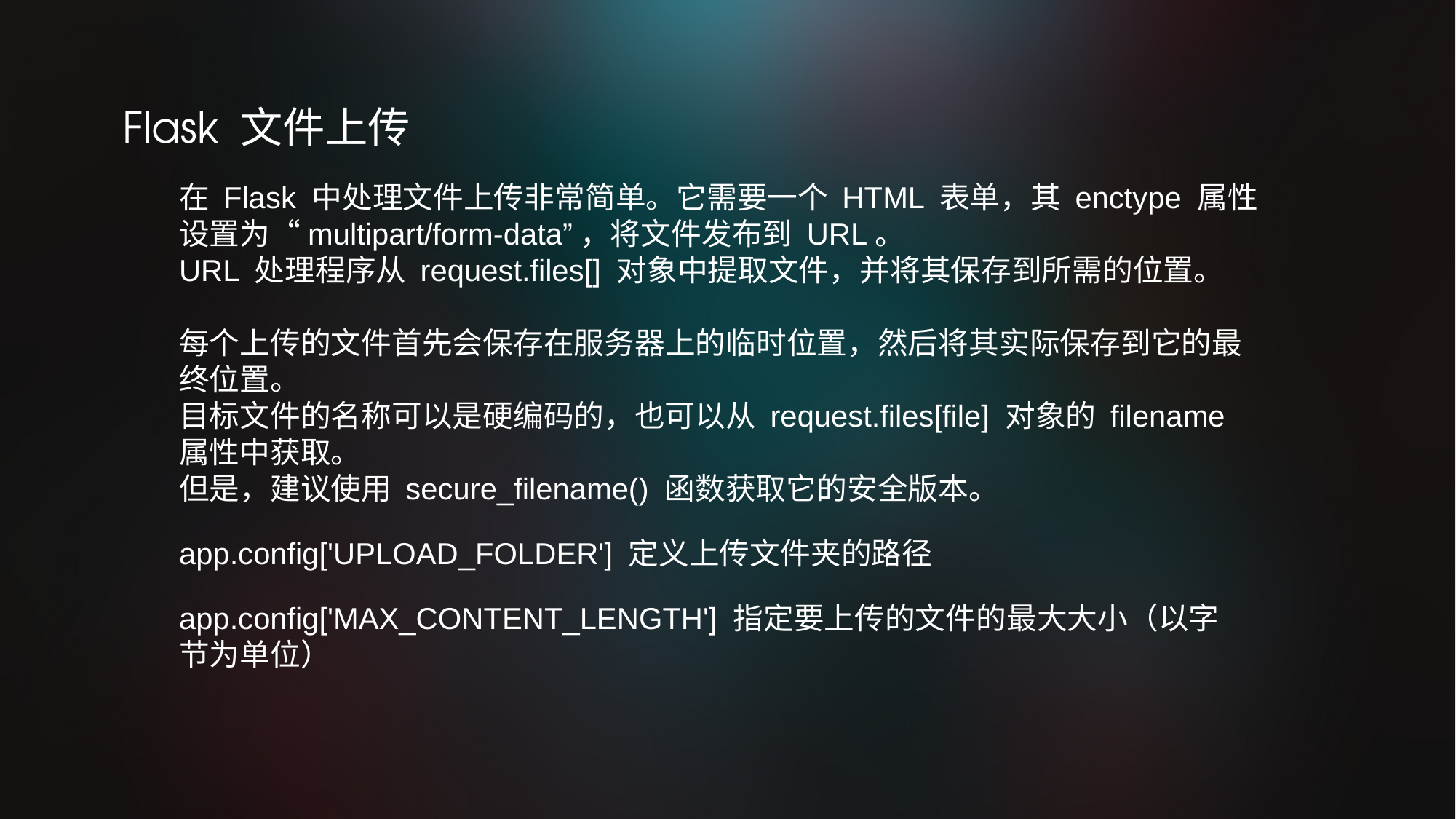

Flask 文件上传
在 Flask 中处理文件上传非常简单。它需要一个 HTML 表单，其 ​enctype​ 属性设置为“​multipart/form-data”​，将文件发布到 URL。
URL 处理程序从 ​request.files[]​ 对象中提取文件，并将其保存到所需的位置。

每个上传的文件首先会保存在服务器上的临时位置，然后将其实际保存到它的最终位置。
目标文件的名称可以是硬编码的，也可以从 ​request.files[file] ​对象的​ filename ​属性中获取。
但是，建议使用 ​secure_filename()​ 函数获取它的安全版本。
app.config['UPLOAD_FOLDER'] 定义上传文件夹的路径
app.config['MAX_CONTENT_LENGTH'] 指定要上传的文件的最大大小（以字节为单位）